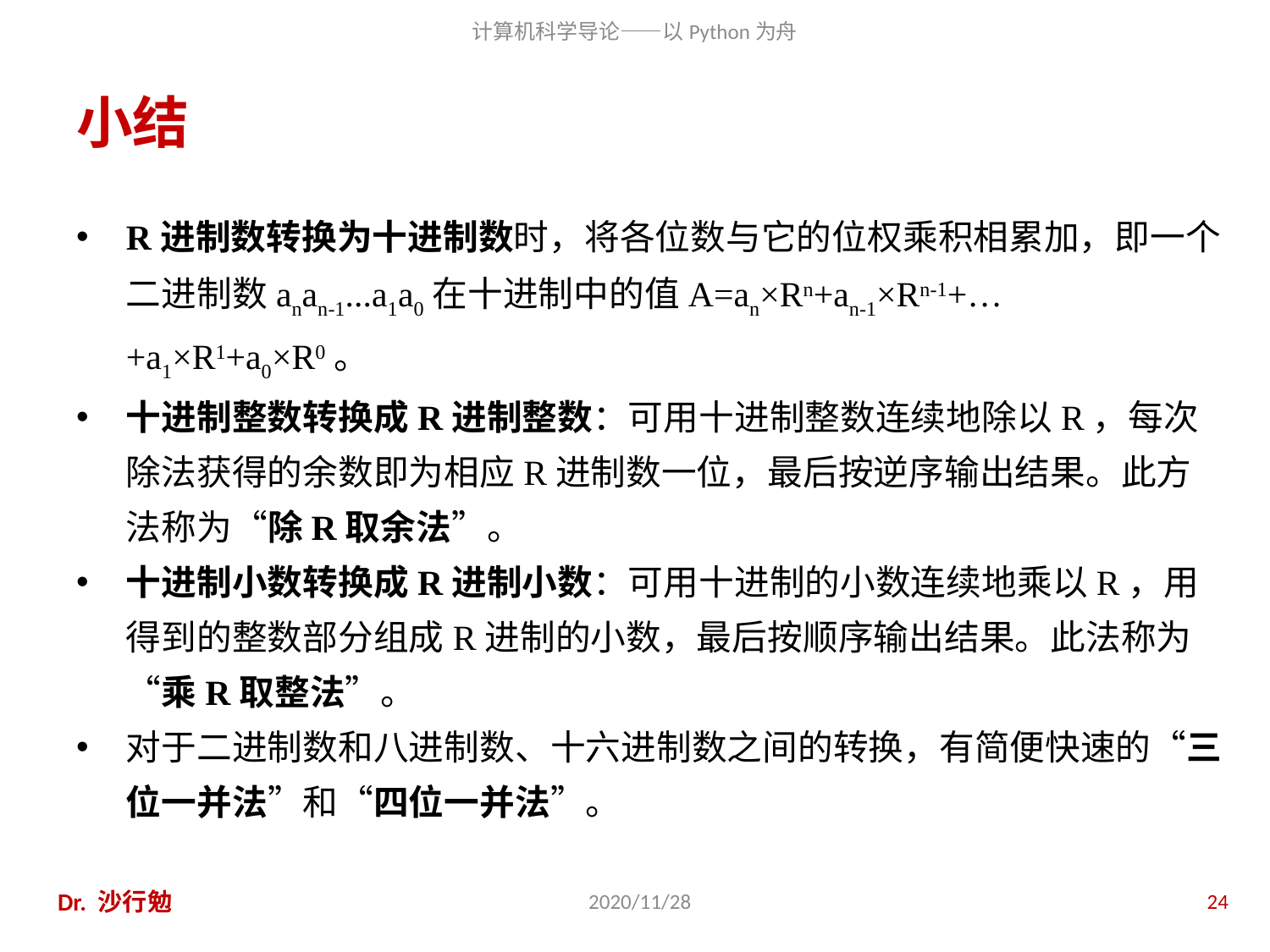

# 小结
R进制数转换为十进制数时，将各位数与它的位权乘积相累加，即一个二进制数anan-1...a1a0在十进制中的值A=an×Rn+an-1×Rn-1+…+a1×R1+a0×R0。
十进制整数转换成R进制整数：可用十进制整数连续地除以R，每次除法获得的余数即为相应R进制数一位，最后按逆序输出结果。此方法称为“除R取余法”。
十进制小数转换成R进制小数：可用十进制的小数连续地乘以R，用得到的整数部分组成R进制的小数，最后按顺序输出结果。此法称为“乘R取整法”。
对于二进制数和八进制数、十六进制数之间的转换，有简便快速的“三位一并法”和“四位一并法”。

Dr. 沙行勉
2020/11/28
24